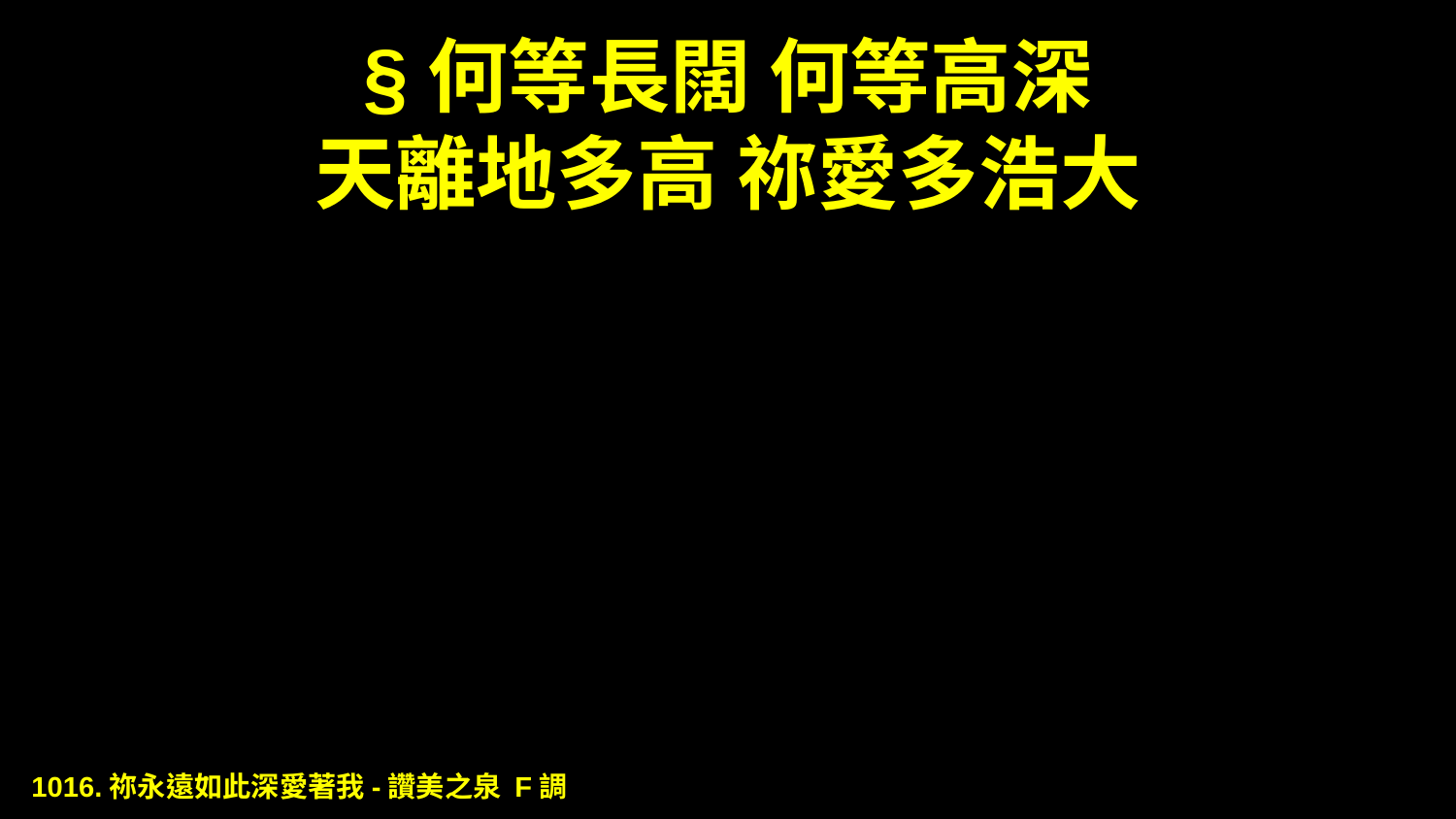

# §何等長闊 何等高深 天離地多高 祢愛多浩大
1016.祢永遠如此深愛著我-讚美之泉 F調